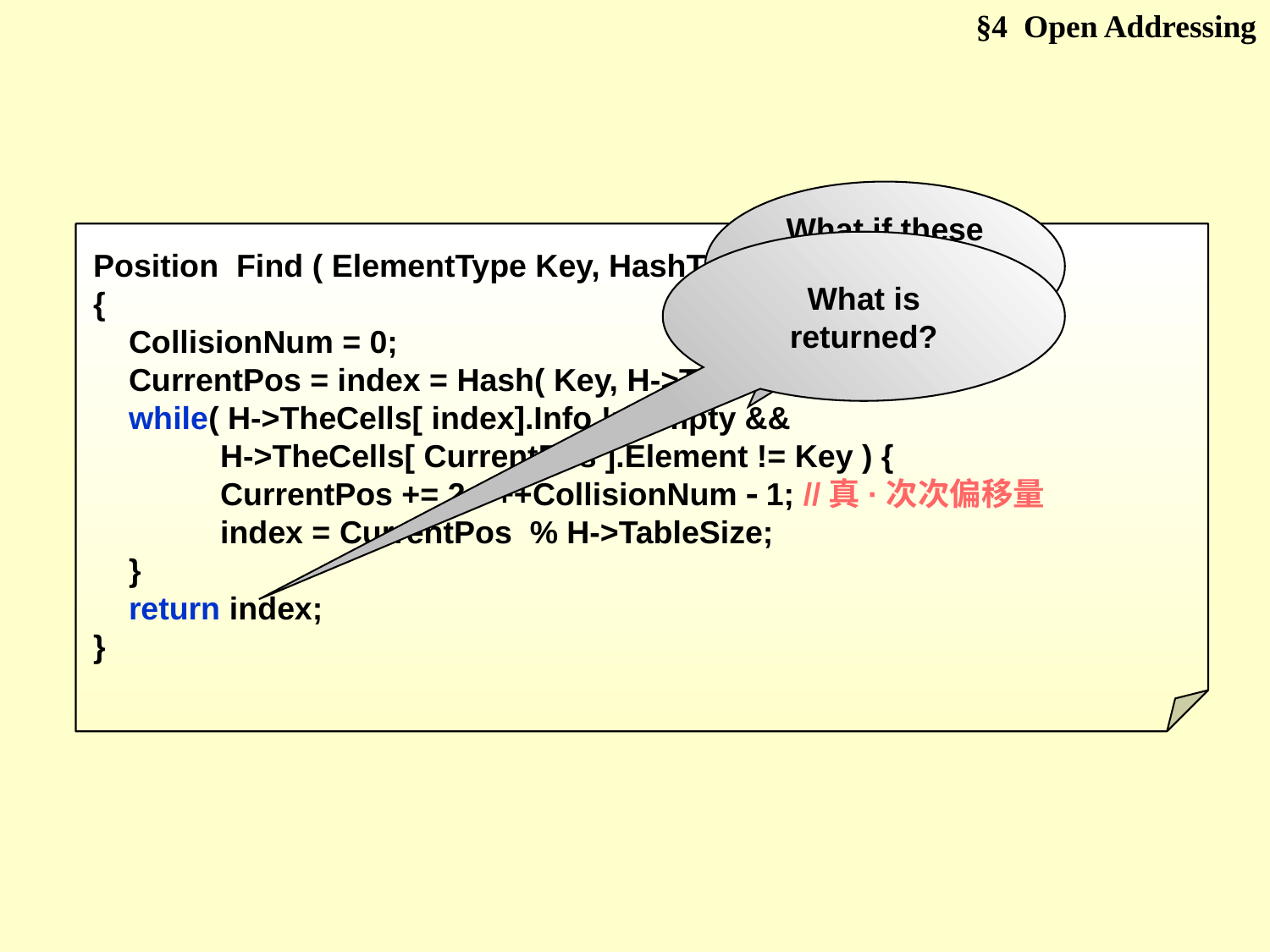

§4  Open Addressing
What if these two conditions are switched?
Position  Find ( ElementType Key, HashTable H )
{
    CollisionNum = 0;
    CurrentPos = index = Hash( Key, H->TableSize );
    while( H->TheCells[ index].Info != Empty &&
	H->TheCells[ CurrentPos ].Element != Key ) {
	CurrentPos += 2 * ++CollisionNum − 1; //真·次次偏移量
	index = CurrentPos  % H->TableSize;
    }
    return index;
}
What is returned?